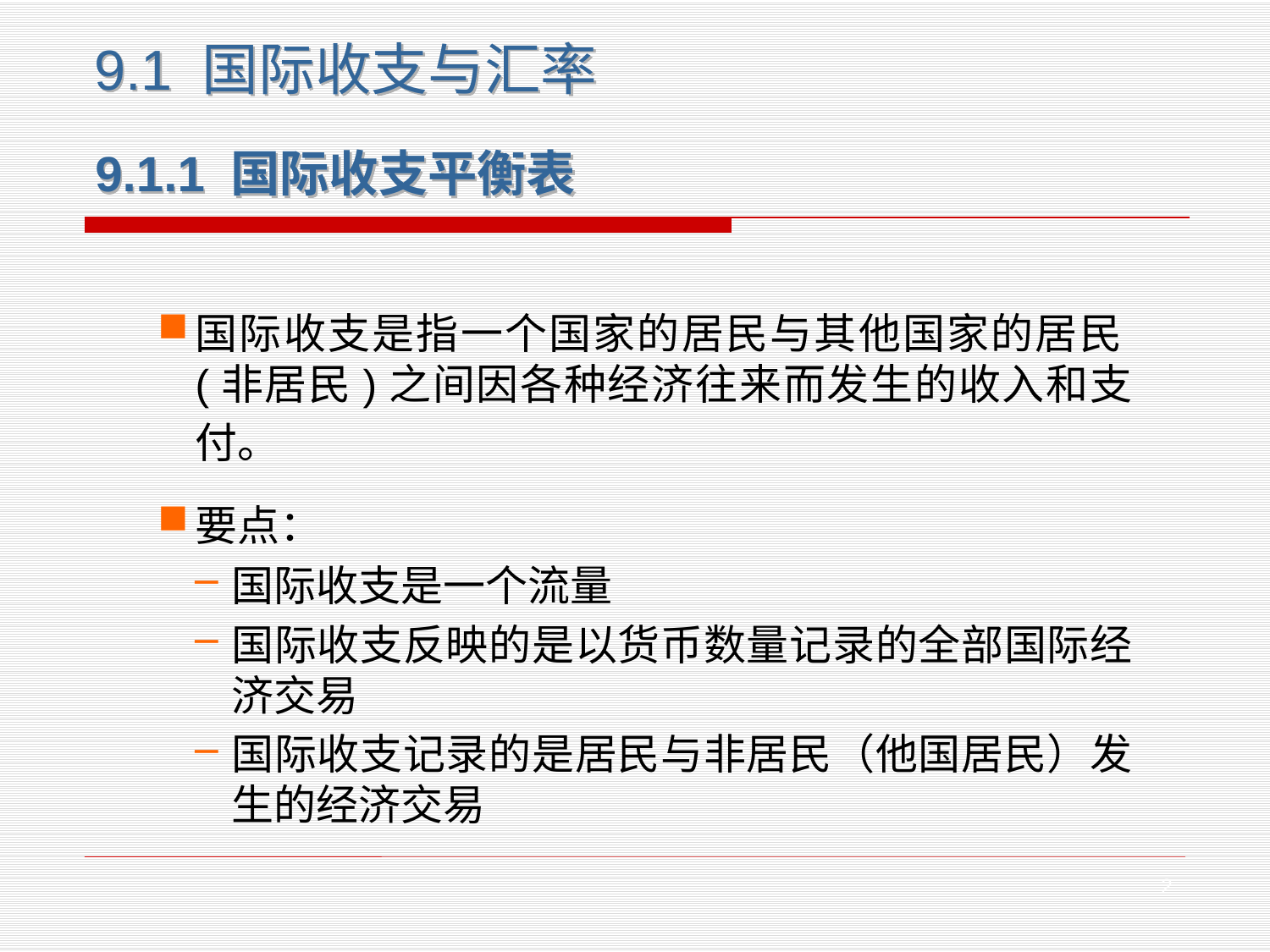

9.1 国际收支与汇率
9.1.1 国际收支平衡表
国际收支是指一个国家的居民与其他国家的居民(非居民)之间因各种经济往来而发生的收入和支付。
要点：
国际收支是一个流量
国际收支反映的是以货币数量记录的全部国际经济交易
国际收支记录的是居民与非居民（他国居民）发生的经济交易
2